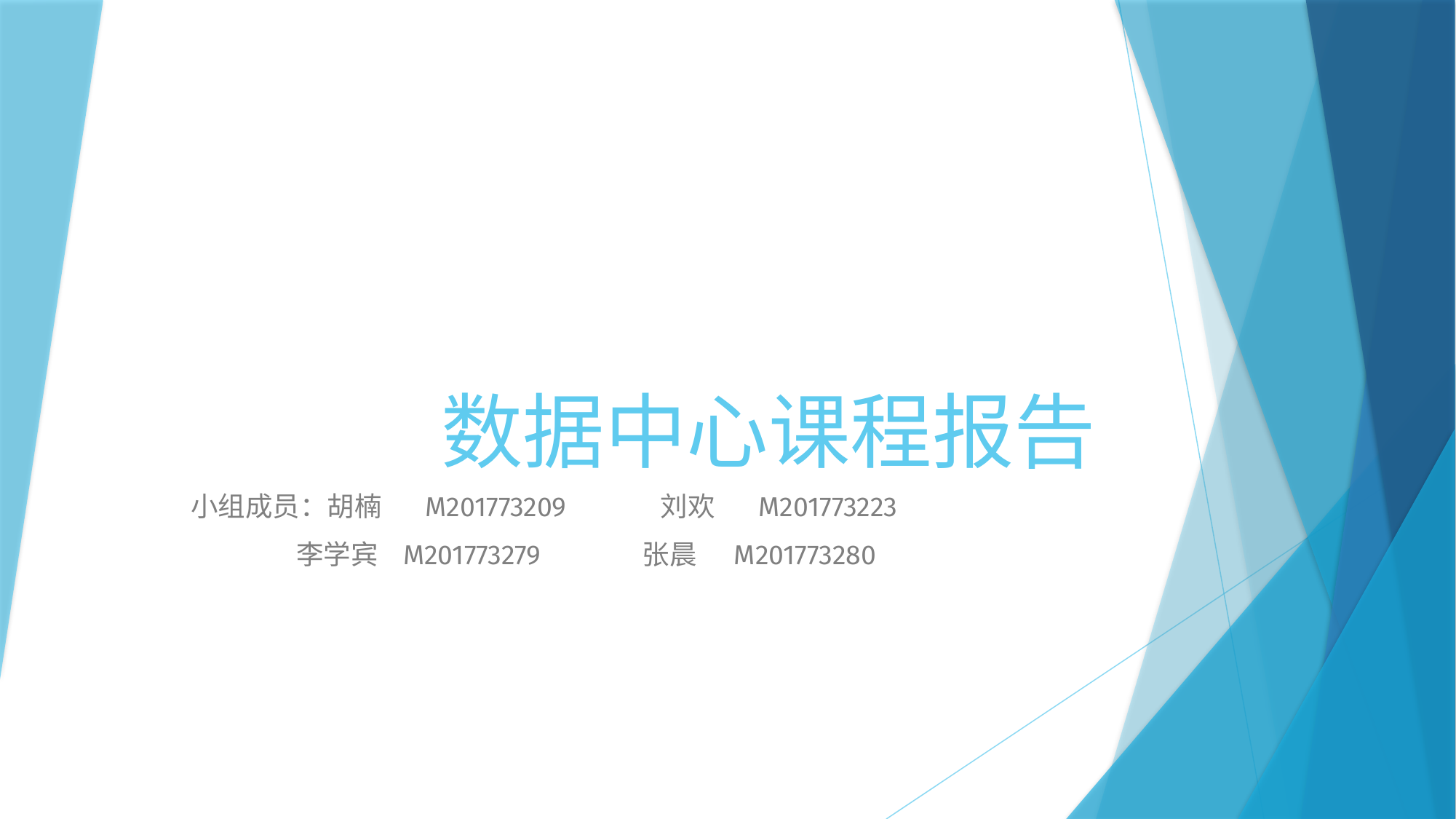

# 数据中心课程报告
小组成员：胡楠      M201773209            刘欢      M201773223
                李学宾   M201773279             张晨     M201773280